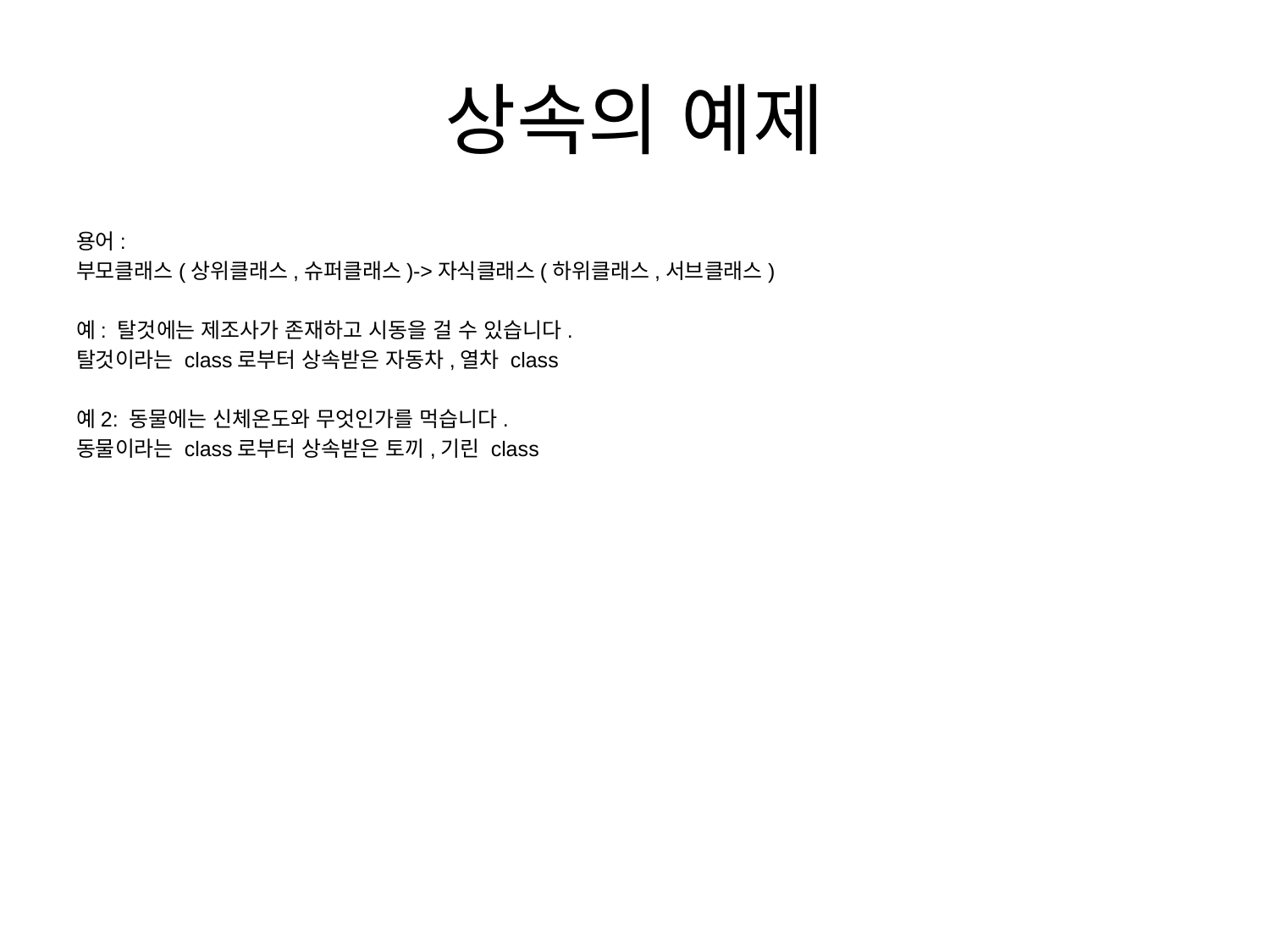

# 상속의 예제
용어:
부모클래스(상위클래스,슈퍼클래스)->자식클래스(하위클래스,서브클래스)

예: 탈것에는 제조사가 존재하고 시동을 걸 수 있습니다.
탈것이라는 class로부터 상속받은 자동차,열차 class

예2: 동물에는 신체온도와 무엇인가를 먹습니다.
동물이라는 class로부터 상속받은 토끼,기린 class